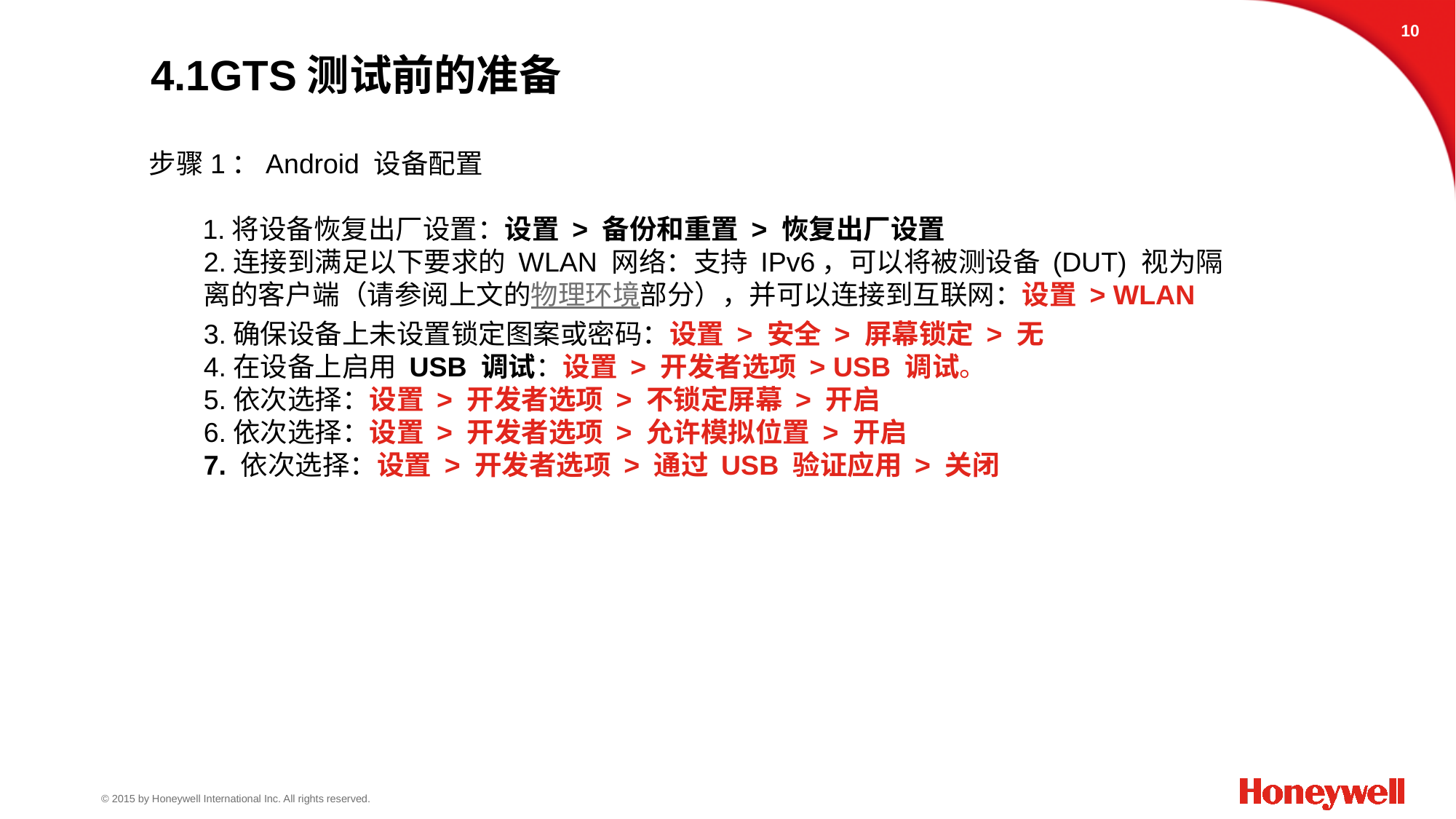

10
# 4.1GTS测试前的准备
步骤1：Android 设备配置

       1.将设备恢复出厂设置：设置 > 备份和重置 > 恢复出厂设置
2.连接到满足以下要求的 WLAN 网络：支持 IPv6，可以将被测设备 (DUT) 视为隔离的客户端（请参阅上文的物理环境部分），并可以连接到互联网：设置 > WLAN
3.确保设备上未设置锁定图案或密码：设置 > 安全 > 屏幕锁定 > 无
4.在设备上启用 USB 调试：设置 > 开发者选项 > USB 调试。
5.依次选择：设置 > 开发者选项 > 不锁定屏幕 > 开启
6.依次选择：设置 > 开发者选项 > 允许模拟位置 > 开启
7. 依次选择：设置 > 开发者选项 > 通过 USB 验证应用 > 关闭